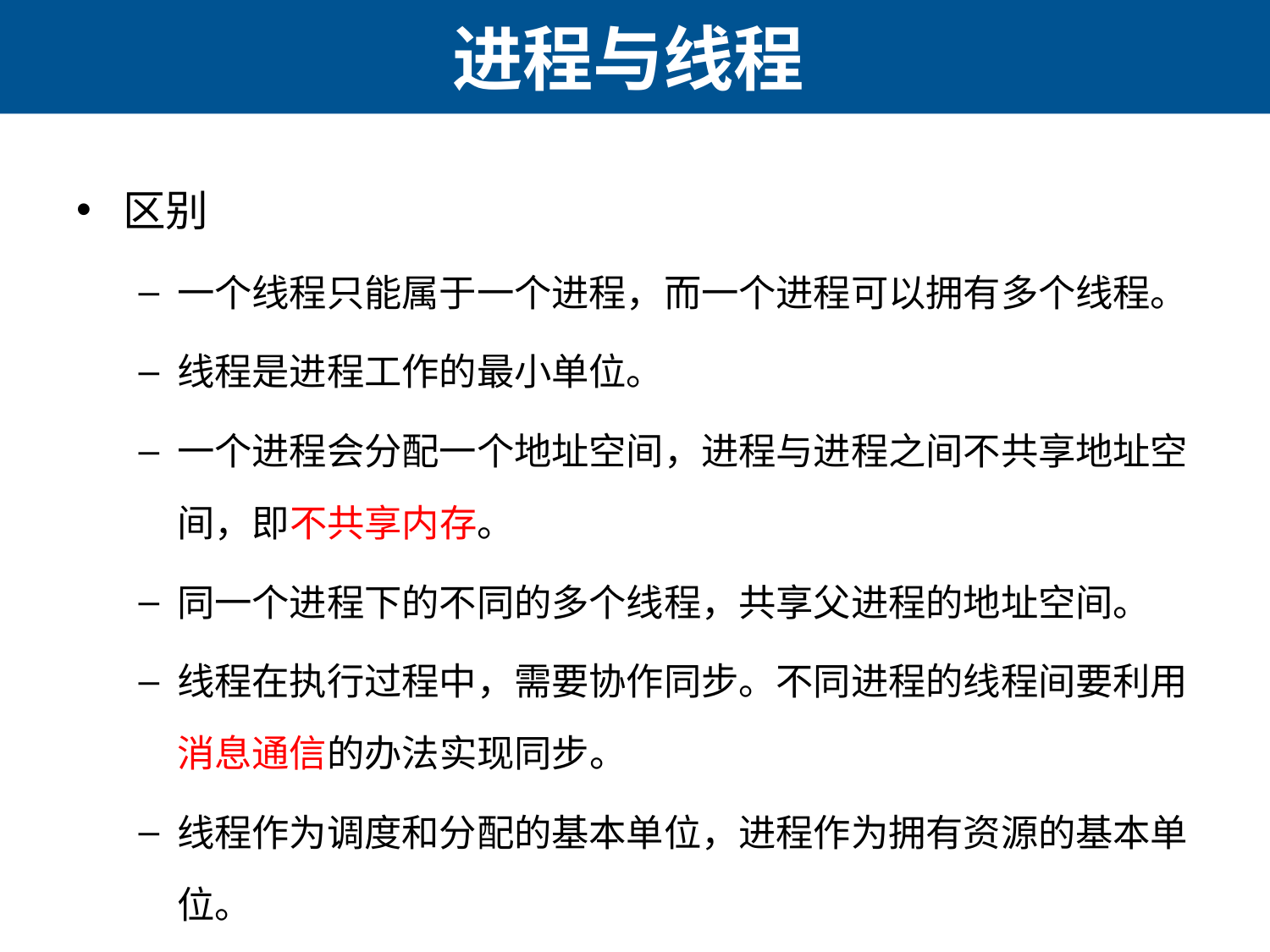

# 进程与线程
区别
一个线程只能属于一个进程，而一个进程可以拥有多个线程。
线程是进程工作的最小单位。
一个进程会分配一个地址空间，进程与进程之间不共享地址空间，即不共享内存。
同一个进程下的不同的多个线程，共享父进程的地址空间。
线程在执行过程中，需要协作同步。不同进程的线程间要利用消息通信的办法实现同步。
线程作为调度和分配的基本单位，进程作为拥有资源的基本单位。